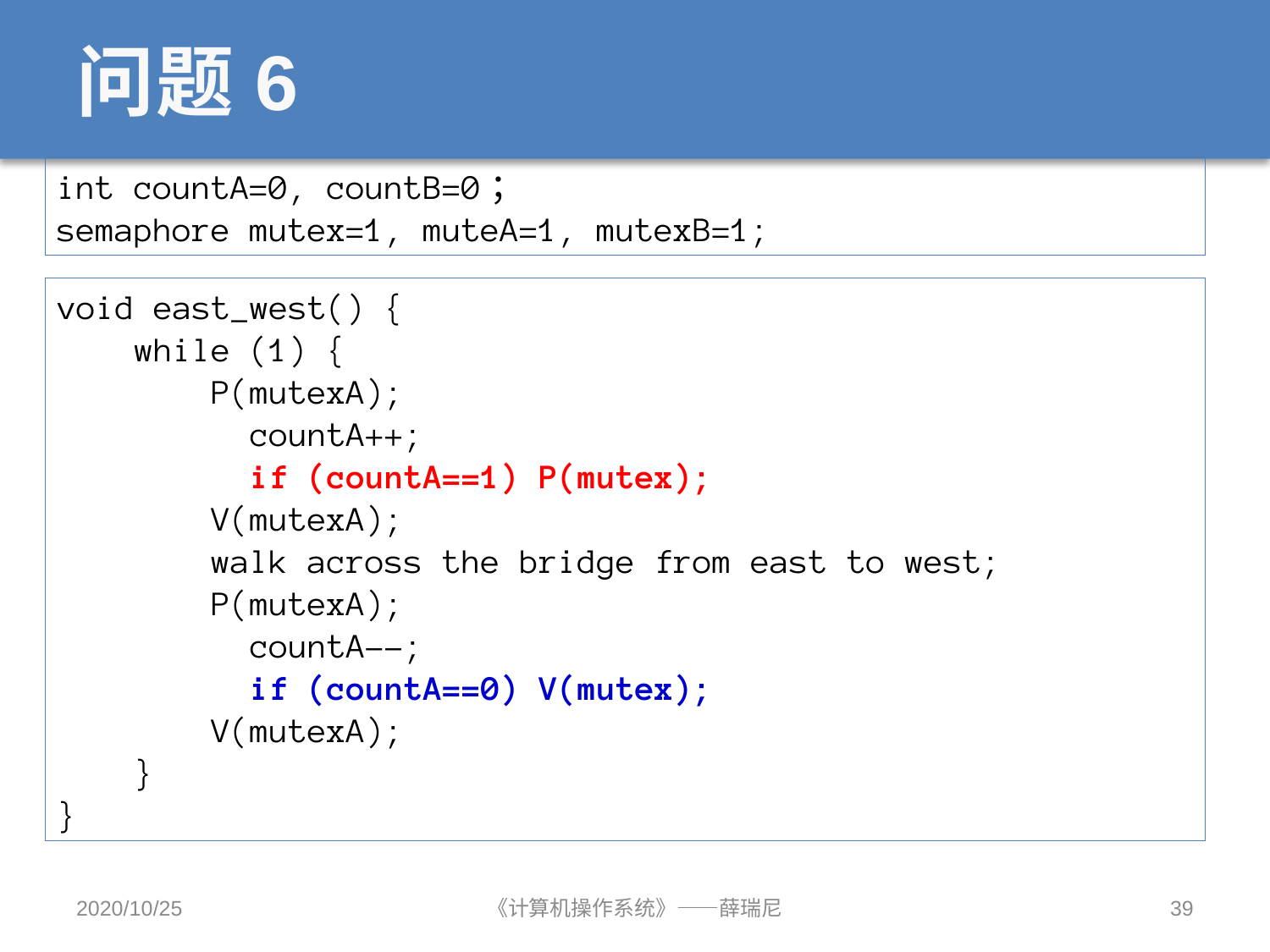

# 问题6
int countA=0, countB=0；
semaphore mutex=1, muteA=1, mutexB=1;
void east_west() {
    while (1) {
        P(mutexA);
          countA++;
          if (countA==1) P(mutex);
        V(mutexA);
        walk across the bridge from east to west;
        P(mutexA);
          countA--;
          if (countA==0) V(mutex);
        V(mutexA);
    }
}
2020/10/25
《计算机操作系统》——薛瑞尼
39